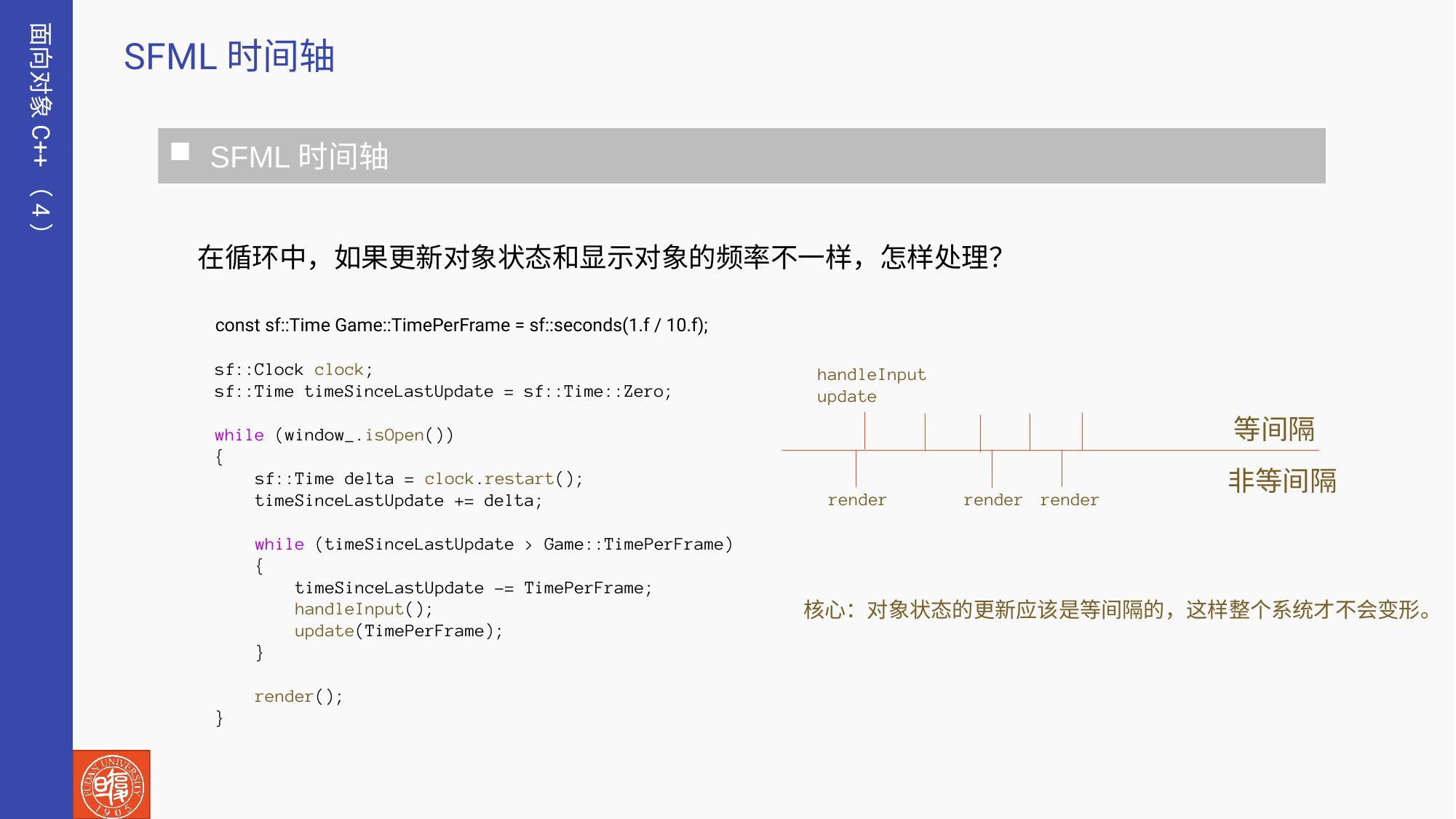

面向对象C++（4）
SFML时间轴
SFML时间轴
在循环中，如果更新对象状态和显示对象的频率不一样，怎样处理？
    const sf::Time Game::TimePerFrame = sf::seconds(1.f / 10.f);

    sf::Clock clock;
    sf::Time timeSinceLastUpdate = sf::Time::Zero;
    while (window_.isOpen())
    {
        sf::Time delta = clock.restart();
        timeSinceLastUpdate += delta;
        while (timeSinceLastUpdate > Game::TimePerFrame)
        {
            timeSinceLastUpdate -= TimePerFrame;
            handleInput();
            update(TimePerFrame);
        }
        render();
    }
handleInput
update
等间隔
非等间隔
render
render
render
核心：对象状态的更新应该是等间隔的，这样整个系统才不会变形。